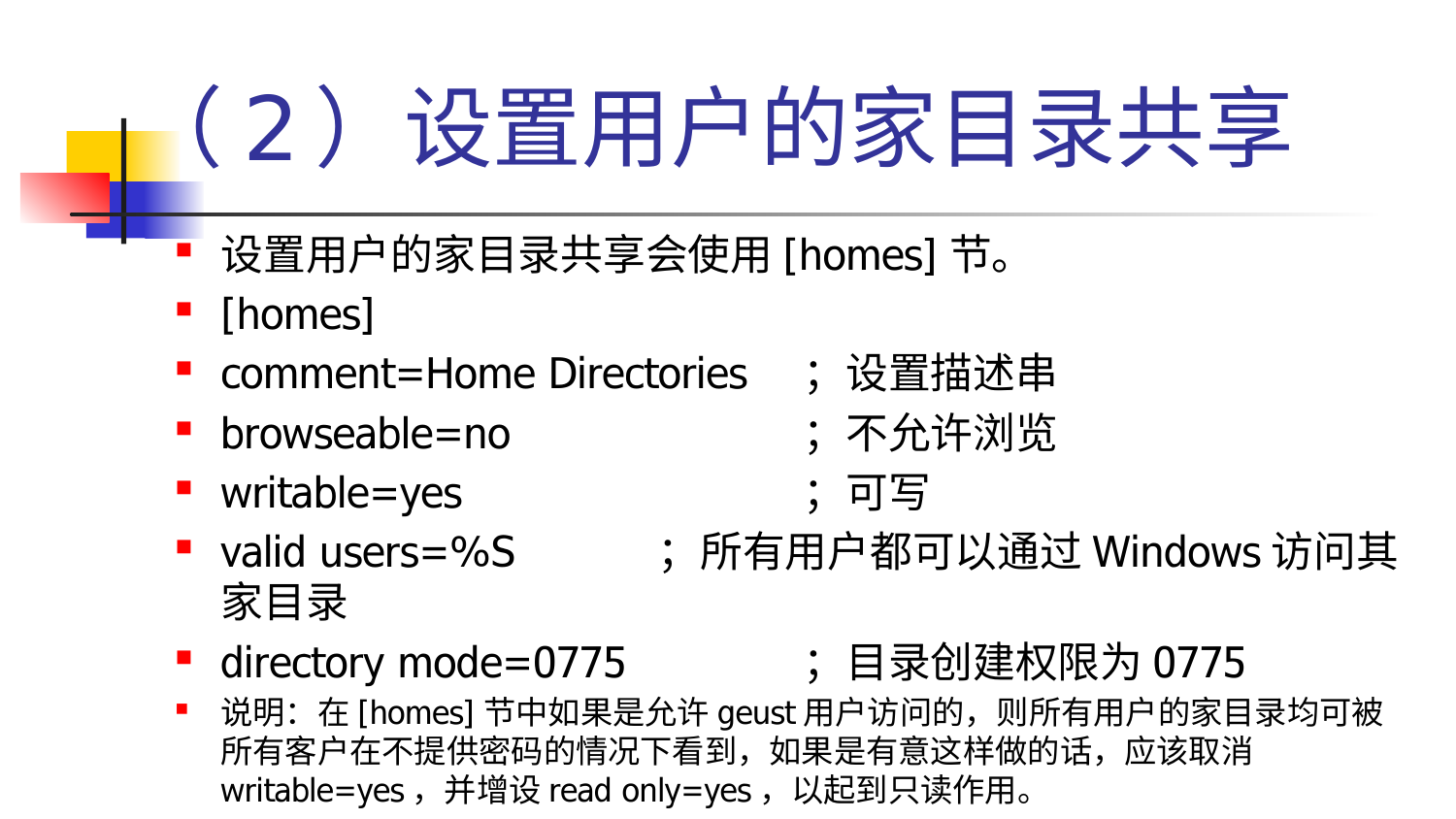

# （2）设置用户的家目录共享
设置用户的家目录共享会使用[homes]节。
[homes]
comment=Home Directories	；设置描述串
browseable=no			；不允许浏览
writable=yes			；可写
valid users=%S	；所有用户都可以通过Windows访问其家目录
directory mode=0775		；目录创建权限为0775
说明：在[homes]节中如果是允许geust用户访问的，则所有用户的家目录均可被所有客户在不提供密码的情况下看到，如果是有意这样做的话，应该取消writable=yes，并增设read only=yes，以起到只读作用。